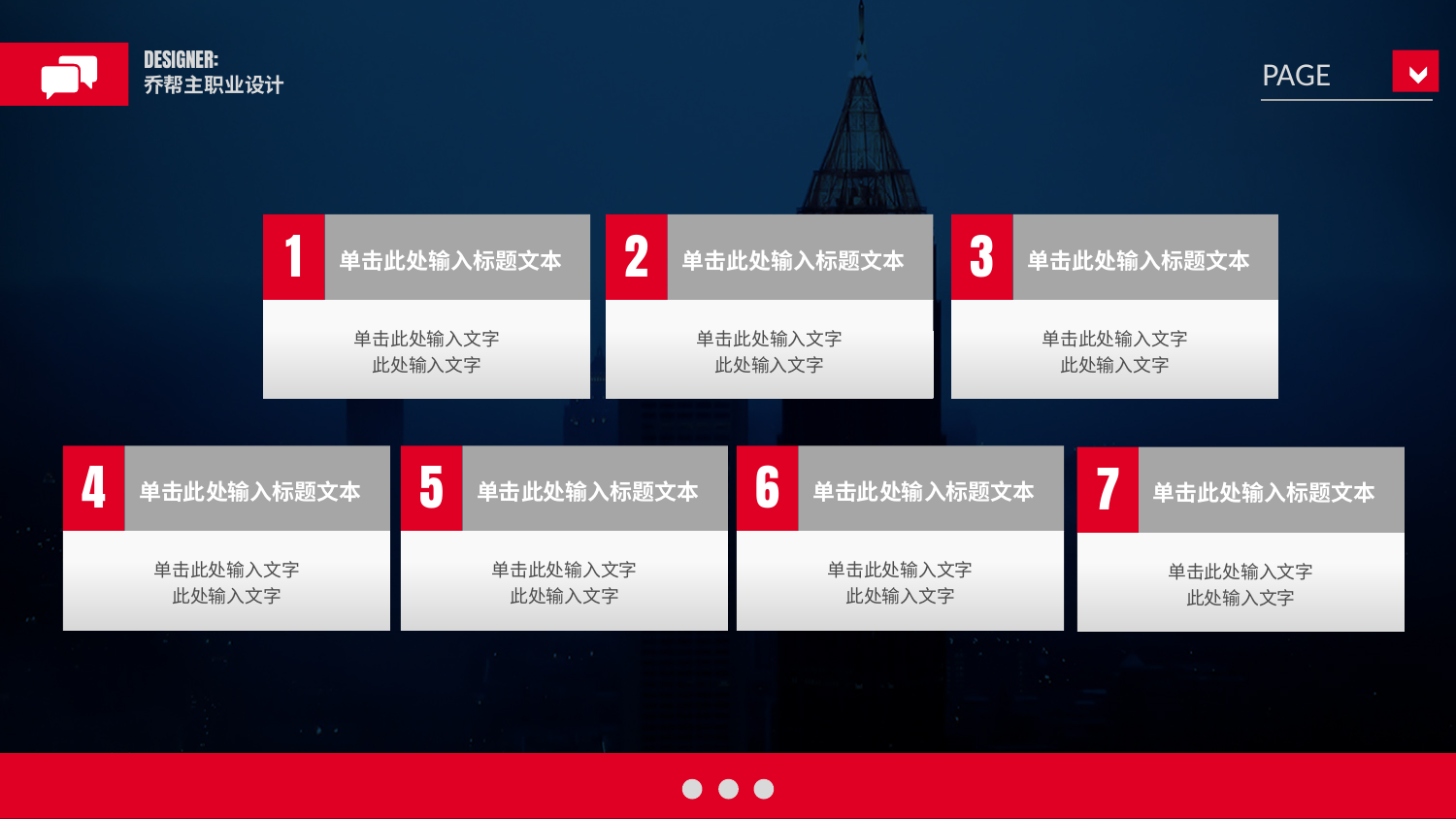

DESIGNER:
乔帮主职业设计
31
1
单击此处输入标题文本
单击此处输入文字
此处输入文字
2
单击此处输入标题文本
单击此处输入文字
此处输入文字
3
单击此处输入标题文本
单击此处输入文字
此处输入文字
4
单击此处输入标题文本
单击此处输入文字
此处输入文字
5
单击此处输入标题文本
单击此处输入文字
此处输入文字
6
单击此处输入标题文本
单击此处输入文字
此处输入文字
7
单击此处输入标题文本
单击此处输入文字
此处输入文字